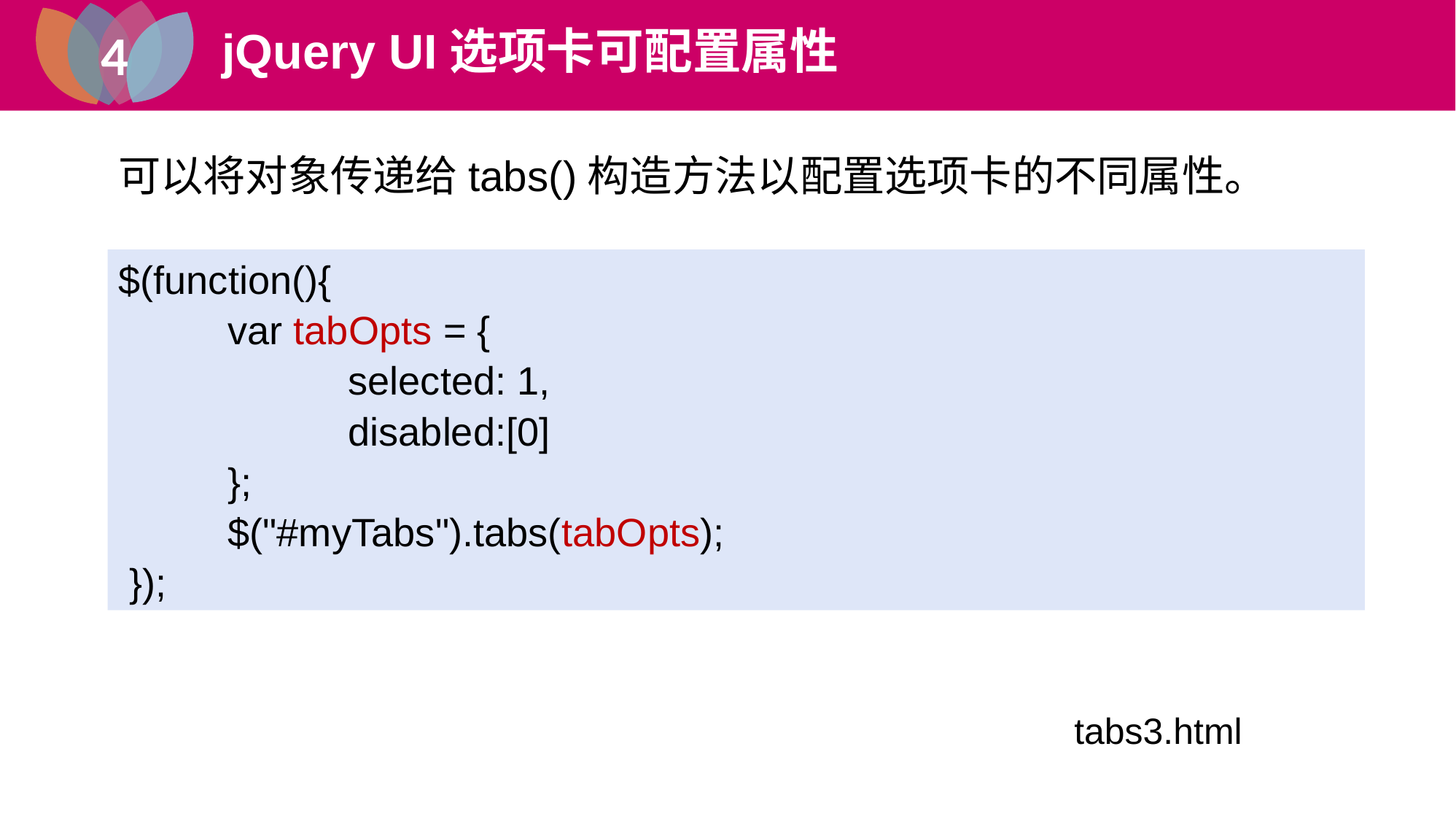

4
jQuery UI选项卡可配置属性
2
可以将对象传递给tabs()构造方法以配置选项卡的不同属性。
$(function(){
  	var tabOpts = {
  		 selected: 1,
        		 disabled:[0]
  	};
  	$("#myTabs").tabs(tabOpts);
 });
tabs3.html